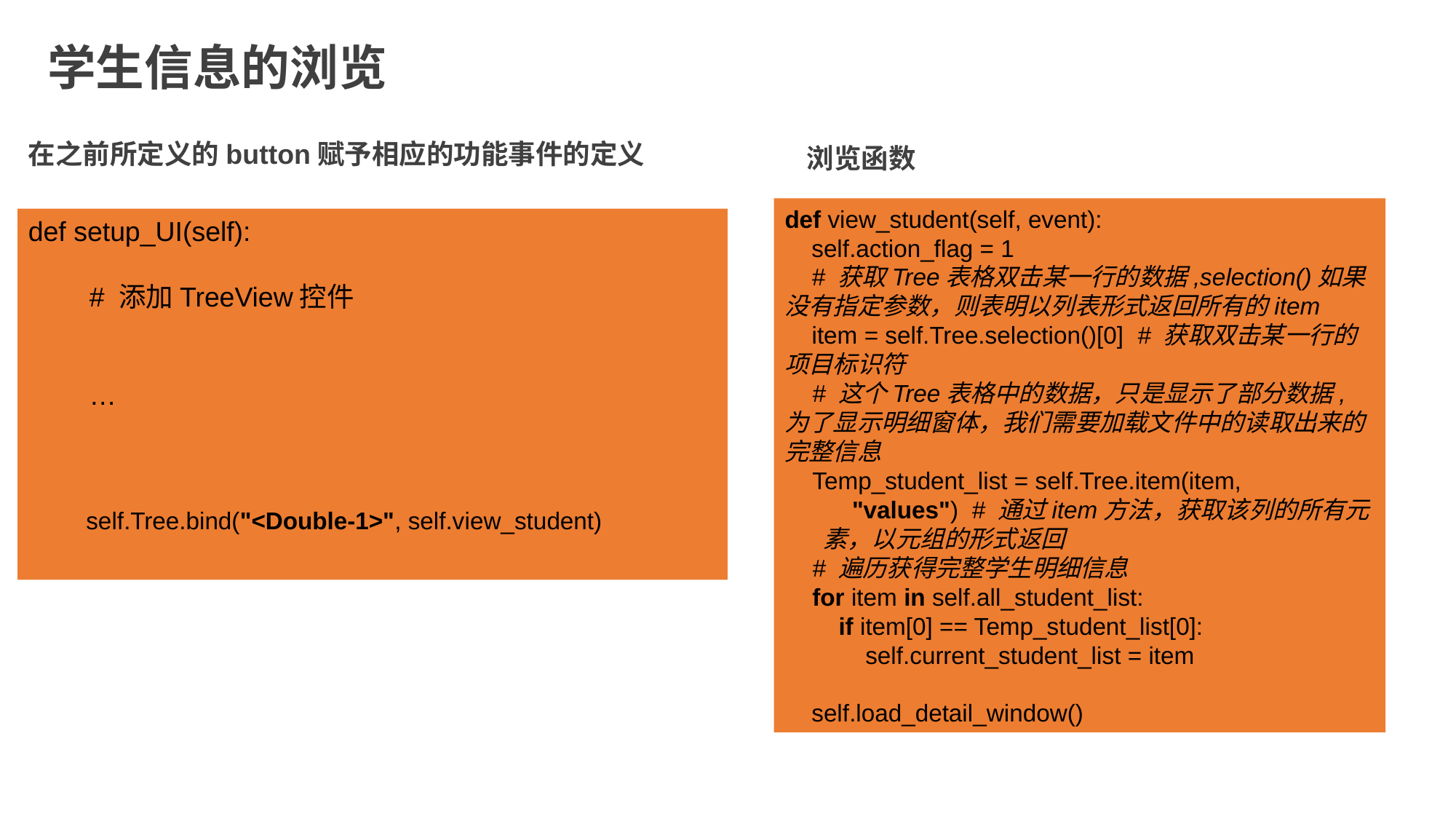

学生信息的浏览
在之前所定义的button赋予相应的功能事件的定义
浏览函数
def view_student(self, event):
    self.action_flag = 1
    # 获取Tree表格双击某一行的数据,selection()如果没有指定参数，则表明以列表形式返回所有的item
    item = self.Tree.selection()[0]  # 获取双击某一行的项目标识符
    # 这个Tree表格中的数据，只是显示了部分数据,为了显示明细窗体，我们需要加载文件中的读取出来的完整信息
    Temp_student_list = self.Tree.item(item,
          "values")  # 通过item方法，获取该列的所有元
      素，以元组的形式返回
    # 遍历获得完整学生明细信息
    for item in self.all_student_list:
        if item[0] == Temp_student_list[0]:
            self.current_student_list = item
    self.load_detail_window()
def setup_UI(self):

        # 添加TreeView控件

        …

self.Tree.bind("<Double-1>", self.view_student)